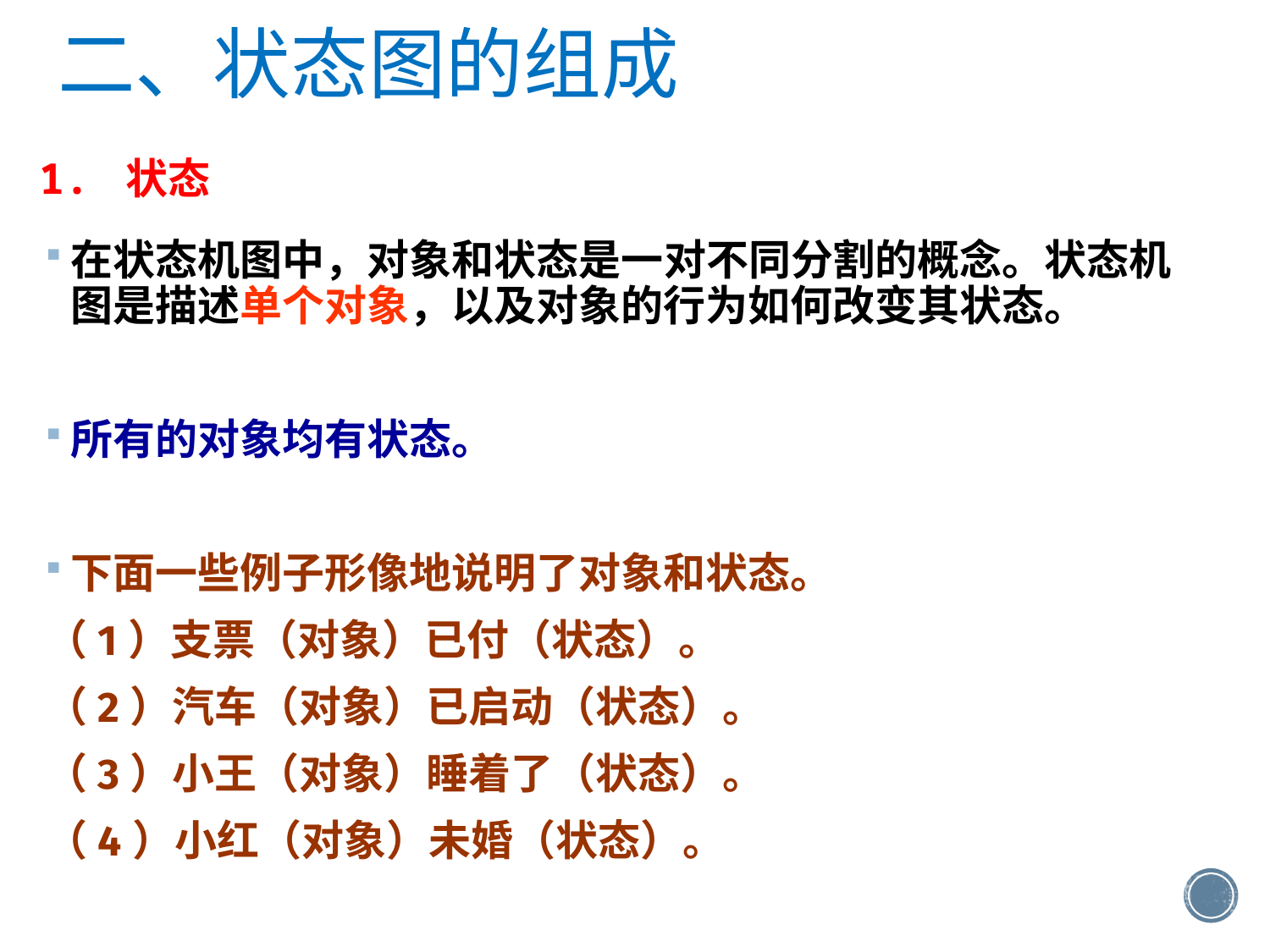

二、状态图的组成
1. 状态
在状态机图中，对象和状态是一对不同分割的概念。状态机图是描述单个对象，以及对象的行为如何改变其状态。

所有的对象均有状态。

下面一些例子形像地说明了对象和状态。
（1）支票（对象）已付（状态）。
（2）汽车（对象）已启动（状态）。
（3）小王（对象）睡着了（状态）。
（4）小红（对象）未婚（状态）。